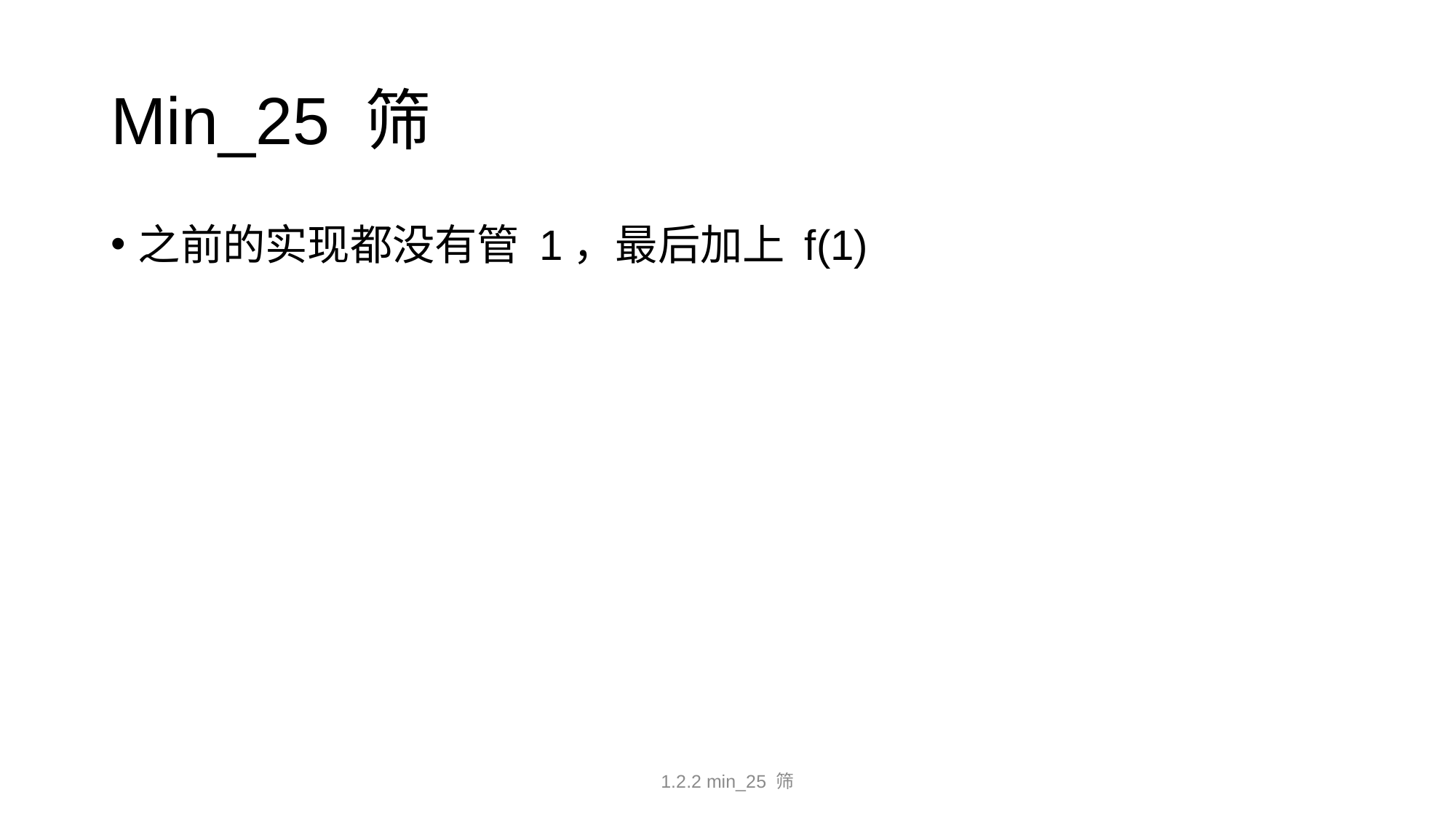

# Min_25 筛
之前的实现都没有管 1，最后加上 f(1)
1.2.2 min_25 筛